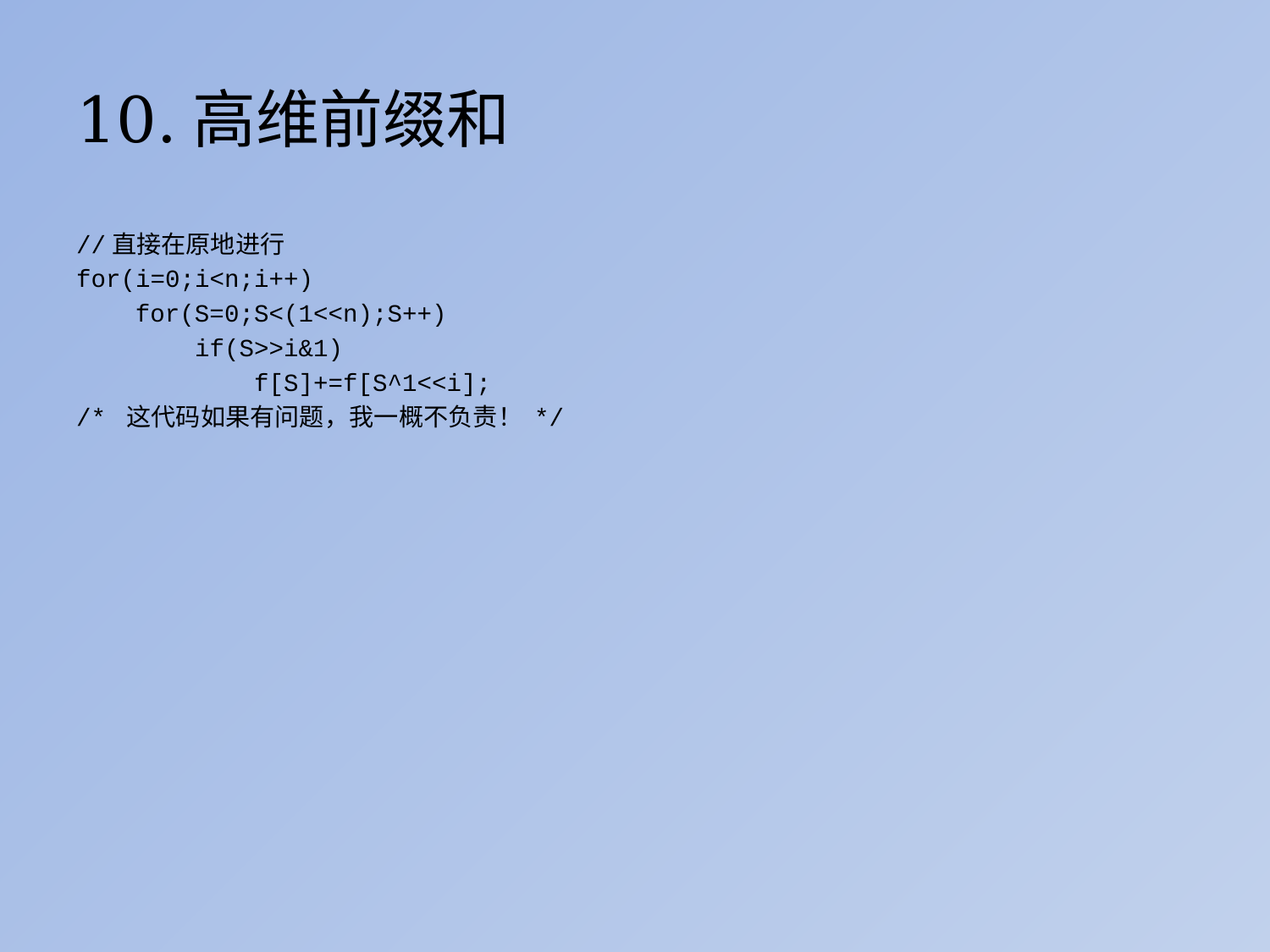

# 10.高维前缀和
//直接在原地进行
for(i=0;i<n;i++)
    for(S=0;S<(1<<n);S++)
        if(S>>i&1)
            f[S]+=f[S^1<<i];
/* 这代码如果有问题，我一概不负责！ */